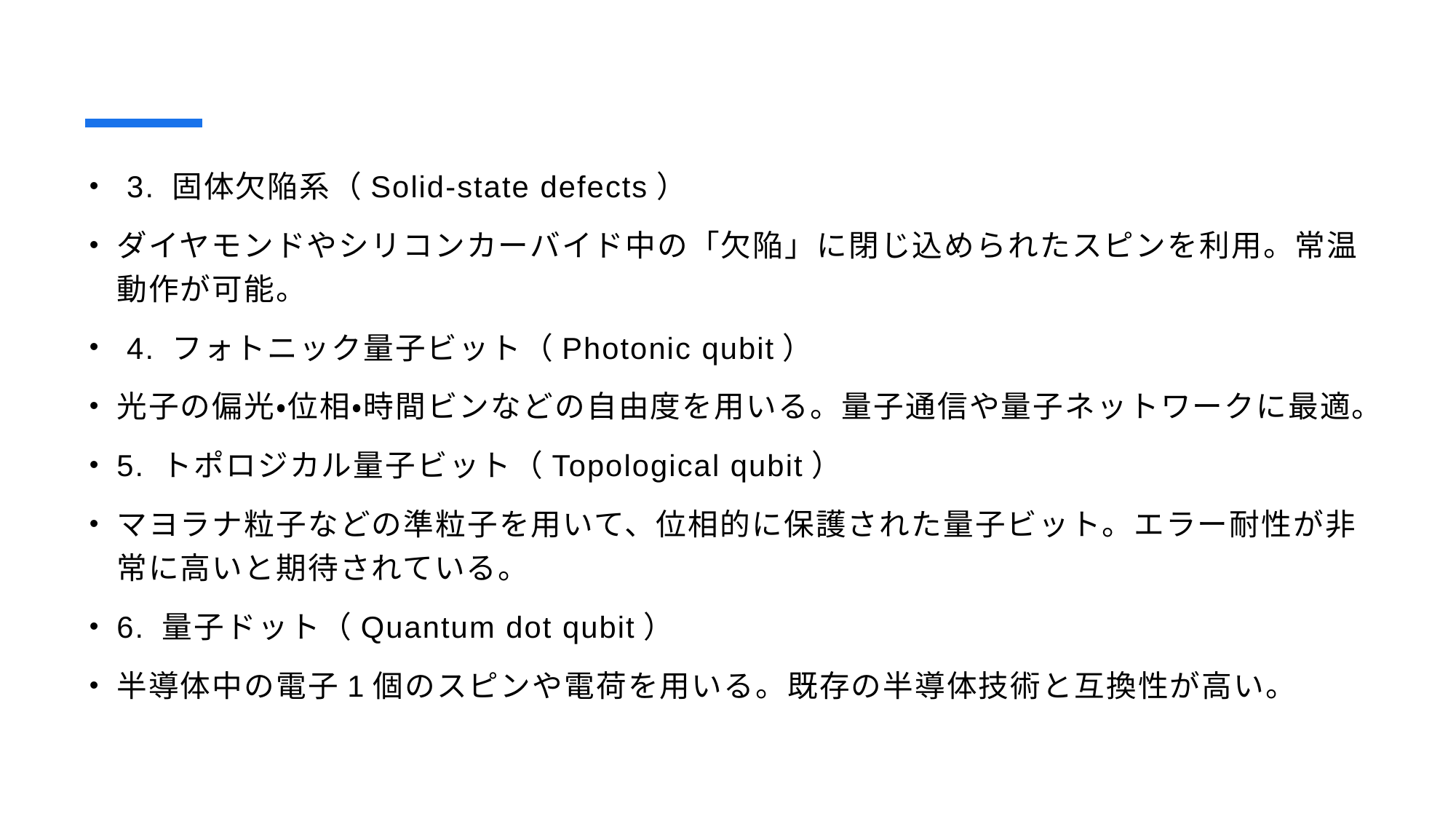

3. 固体欠陥系（Solid-state defects）
ダイヤモンドやシリコンカーバイド中の「欠陥」に閉じ込められたスピンを利用。常温動作が可能。
 4. フォトニック量子ビット（Photonic qubit）
光子の偏光・位相・時間ビンなどの自由度を用いる。量子通信や量子ネットワークに最適。
5. トポロジカル量子ビット（Topological qubit）
マヨラナ粒子などの準粒子を用いて、位相的に保護された量子ビット。エラー耐性が非常に高いと期待されている。
6. 量子ドット（Quantum dot qubit）
半導体中の電子1個のスピンや電荷を用いる。既存の半導体技術と互換性が高い。